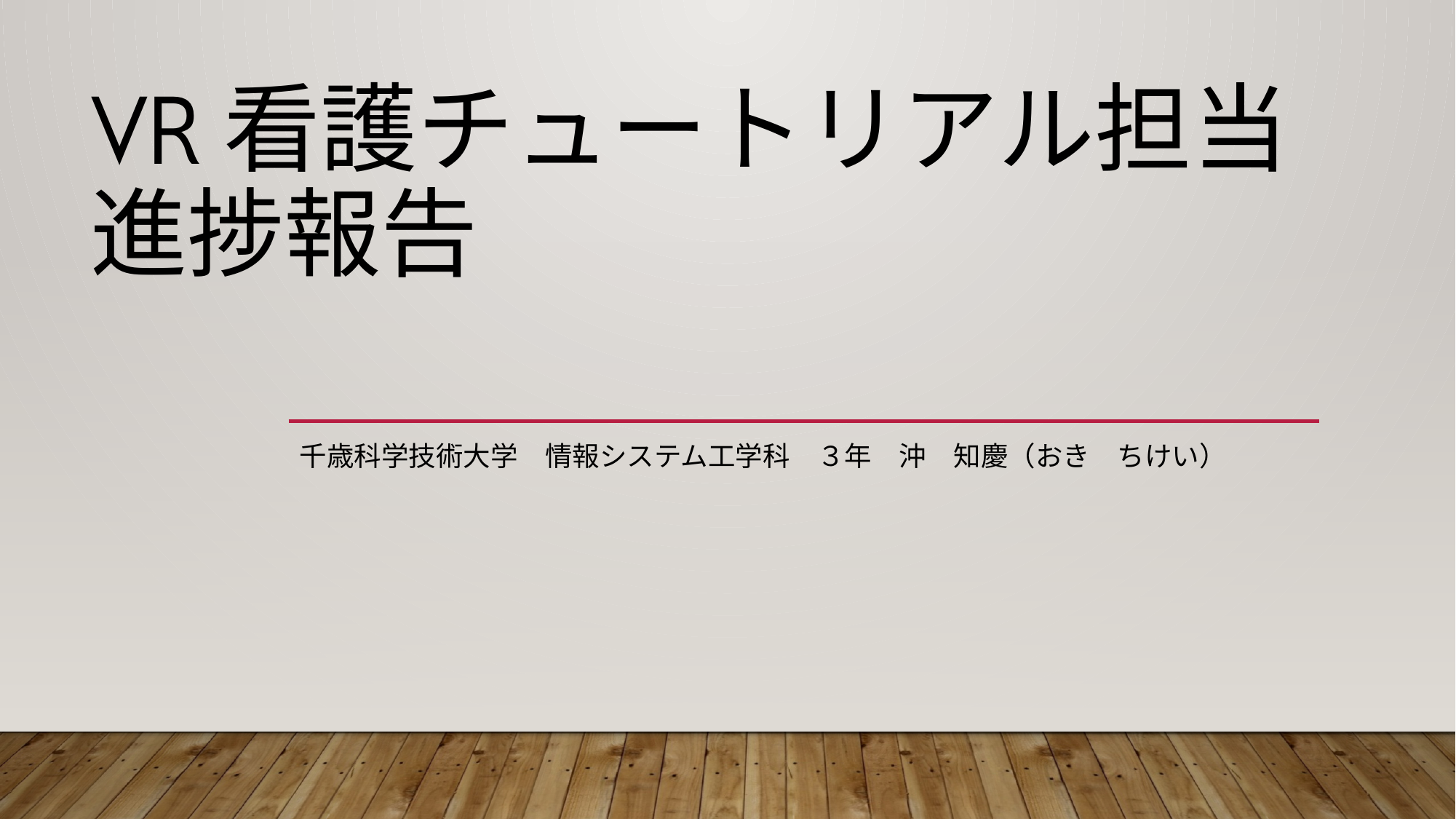

# VR看護チュートリアル担当 進捗報告
千歳科学技術大学　情報システム工学科　３年　沖　知慶（おき　ちけい）